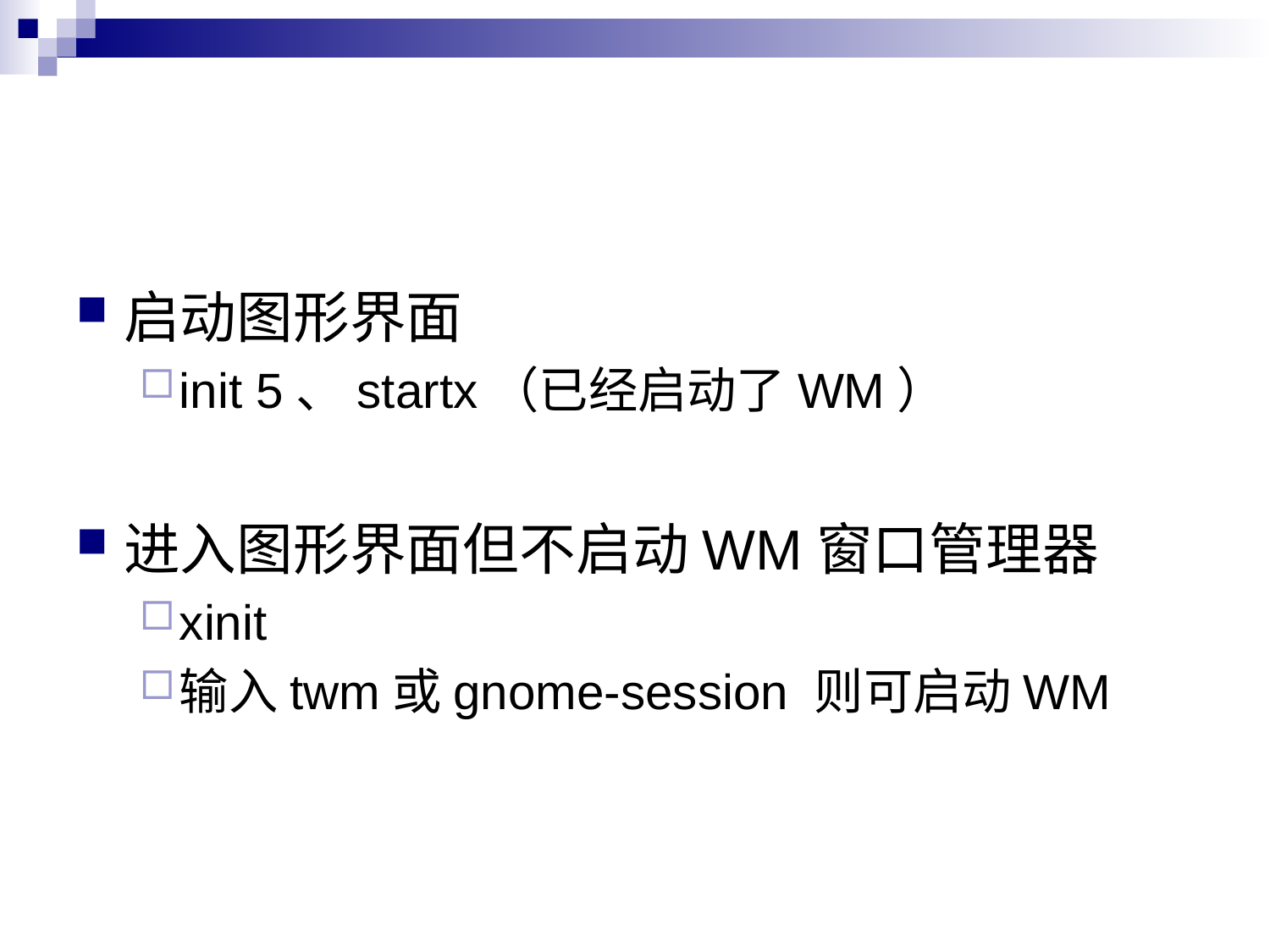

#
启动图形界面
init 5、startx（已经启动了WM）

进入图形界面但不启动WM窗口管理器
xinit
输入twm或gnome-session 则可启动WM